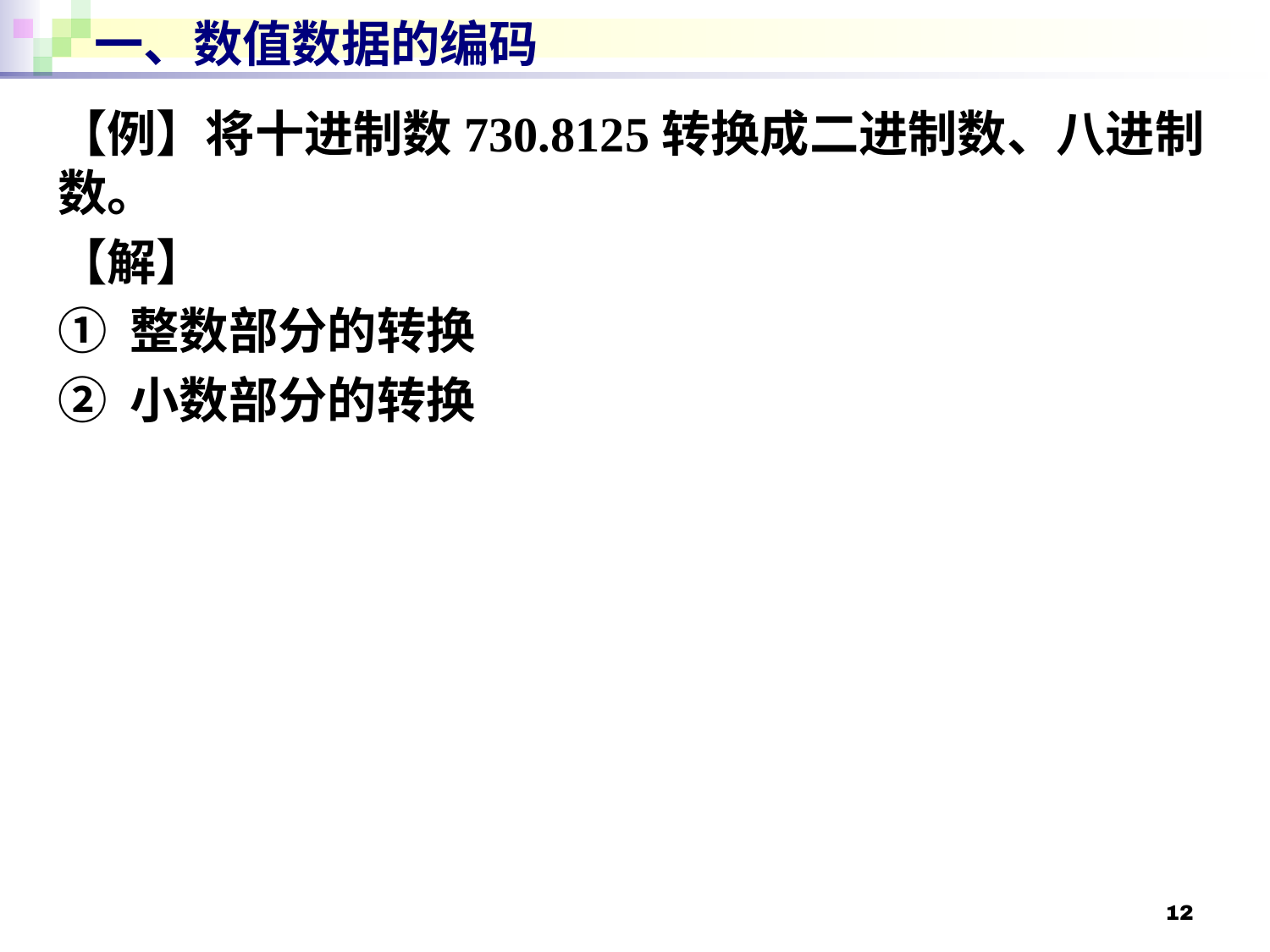

# 一、数值数据的编码
【例】将十进制数730.8125转换成二进制数、八进制数。
【解】
① 整数部分的转换
② 小数部分的转换
12